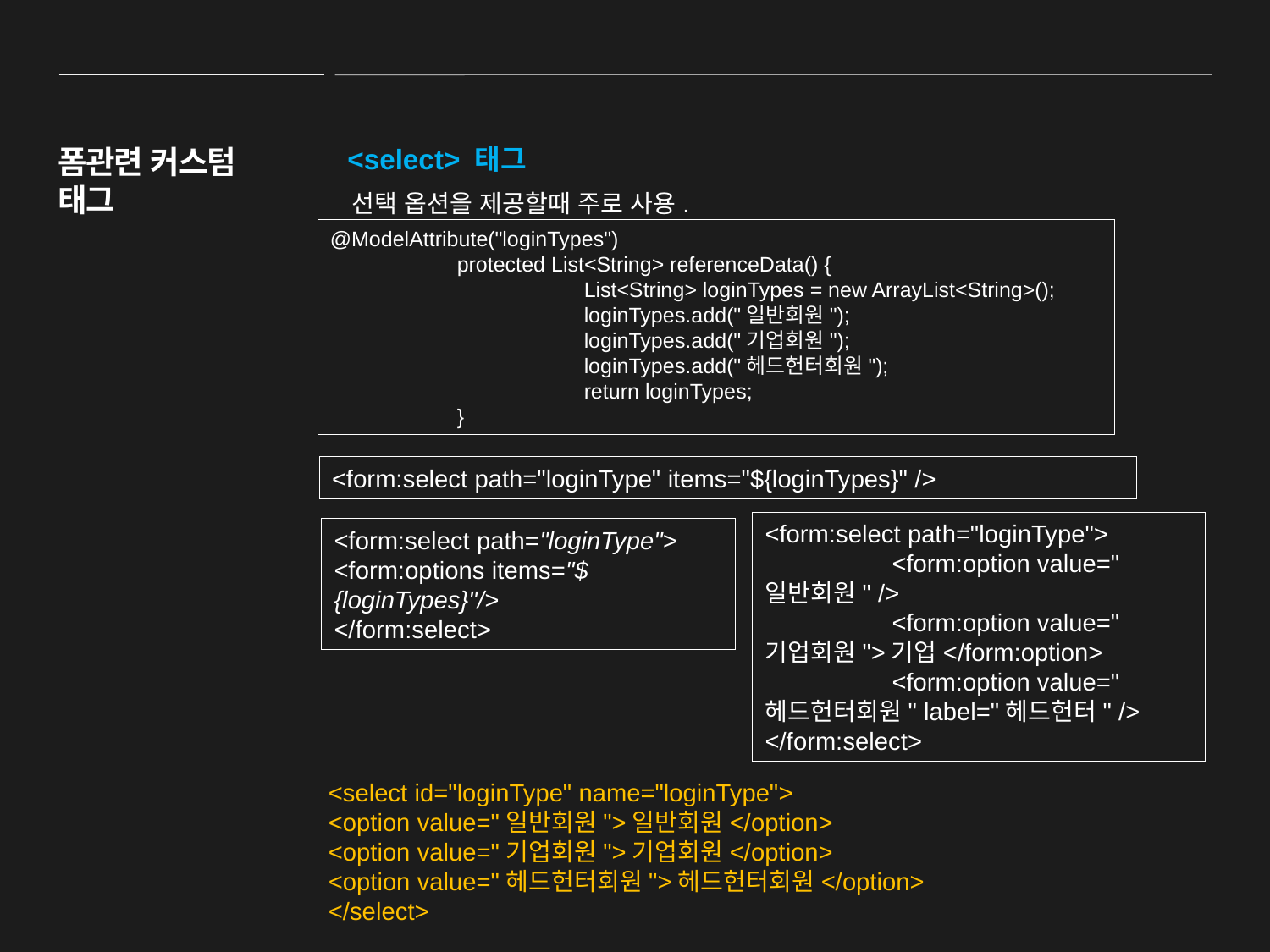

<select> 태그
폼관련 커스텀 태그
선택 옵션을 제공할때 주로 사용.
@ModelAttribute("loginTypes")
	protected List<String> referenceData() {
		List<String> loginTypes = new ArrayList<String>();
		loginTypes.add("일반회원");
		loginTypes.add("기업회원");
		loginTypes.add("헤드헌터회원");
		return loginTypes;
	}
<form:select path="loginType" items="${loginTypes}" />
<form:select path="loginType">
	<form:option value="일반회원" />
	<form:option value="기업회원">기업</form:option>
	<form:option value="헤드헌터회원" label="헤드헌터" />
</form:select>
<form:select path="loginType">
<form:options items="${loginTypes}"/>
</form:select>
<select id="loginType" name="loginType">
<option value="일반회원">일반회원</option>
<option value="기업회원">기업회원</option>
<option value="헤드헌터회원">헤드헌터회원</option>
</select>